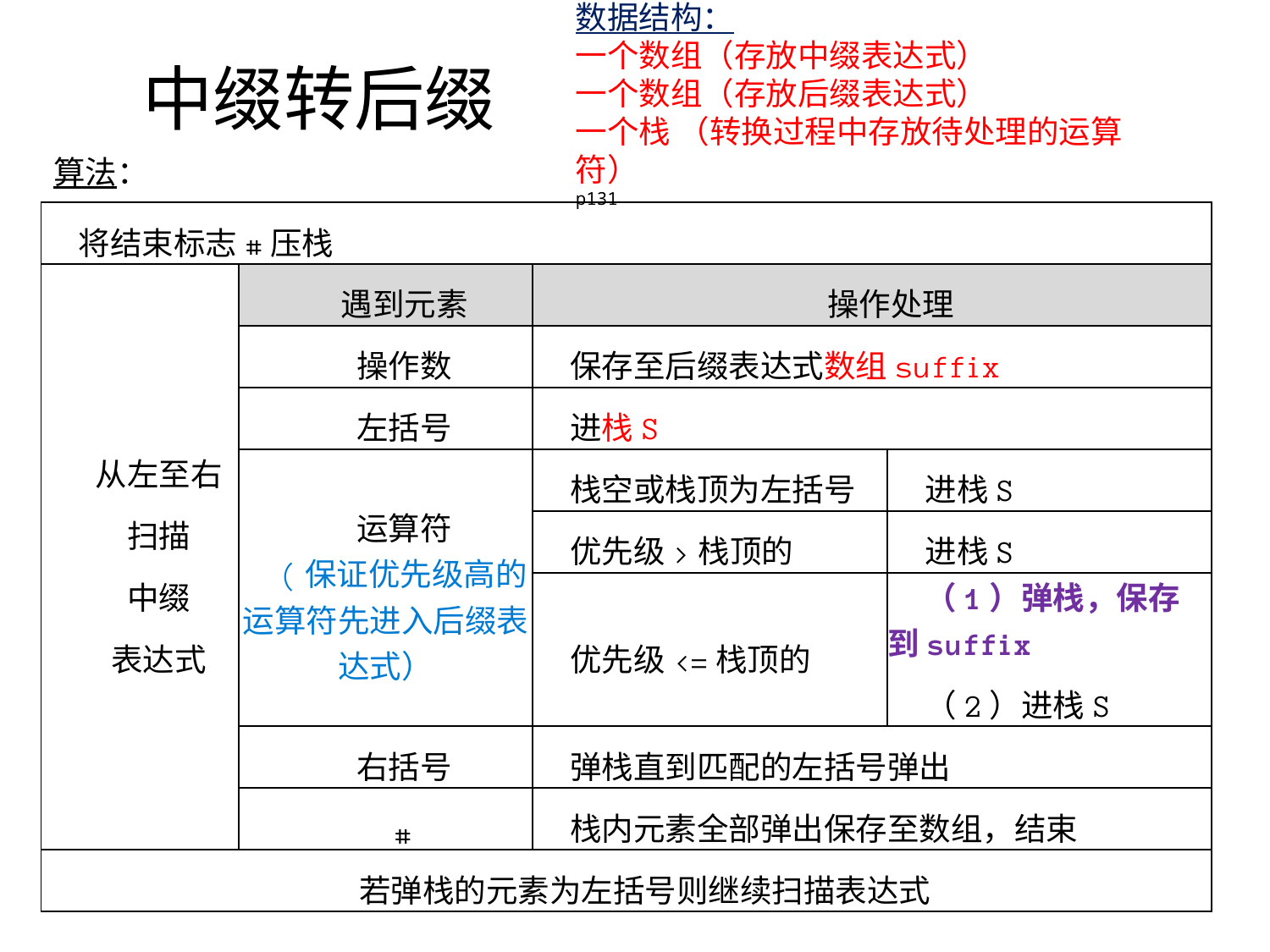

数据结构：
一个数组（存放中缀表达式）
一个数组（存放后缀表达式）
一个栈 （转换过程中存放待处理的运算符）
p131
# 中缀转后缀
算法：
| 将结束标志#压栈 |  |  |  |
| --- | --- | --- | --- |
| 从左至右 扫描 中缀 表达式 | 遇到元素 | 操作处理 |  |
|  | 操作数 | 保存至后缀表达式数组suffix |  |
|  | 左括号 | 进栈S |  |
|  | 运算符 (保证优先级高的运算符先进入后缀表达式） | 栈空或栈顶为左括号 | 进栈S |
|  |  | 优先级>栈顶的 | 进栈S |
|  |  | 优先级<=栈顶的 | （1）弹栈，保存到suffix （2）进栈S |
|  | 右括号 | 弹栈直到匹配的左括号弹出 |  |
|  | # | 栈内元素全部弹出保存至数组，结束 |  |
| 若弹栈的元素为左括号则继续扫描表达式 |  |  |  |
64